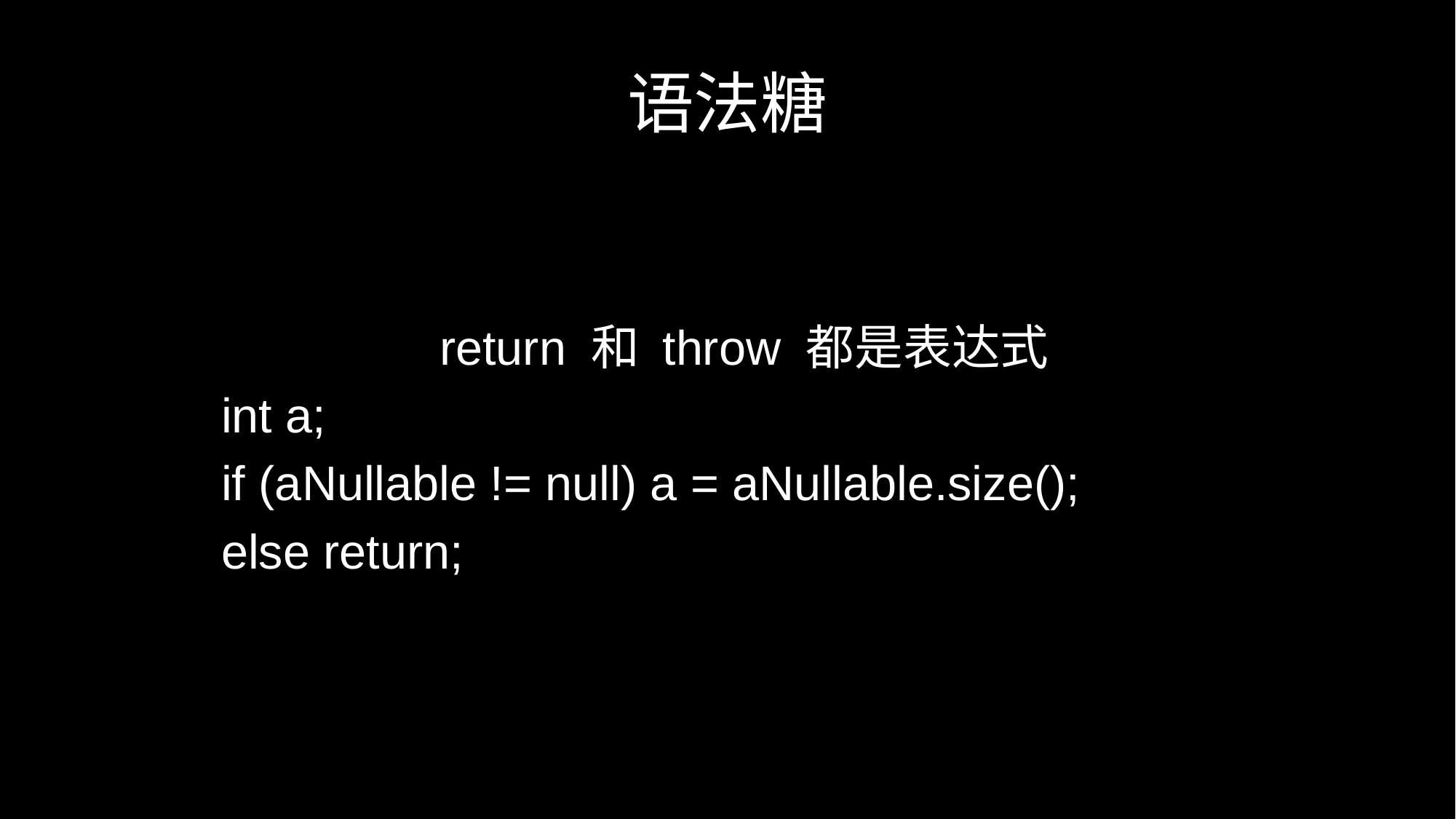

# 语法糖
return 和 throw 都是表达式
int a;
if (aNullable != null) a = aNullable.size();
else return;